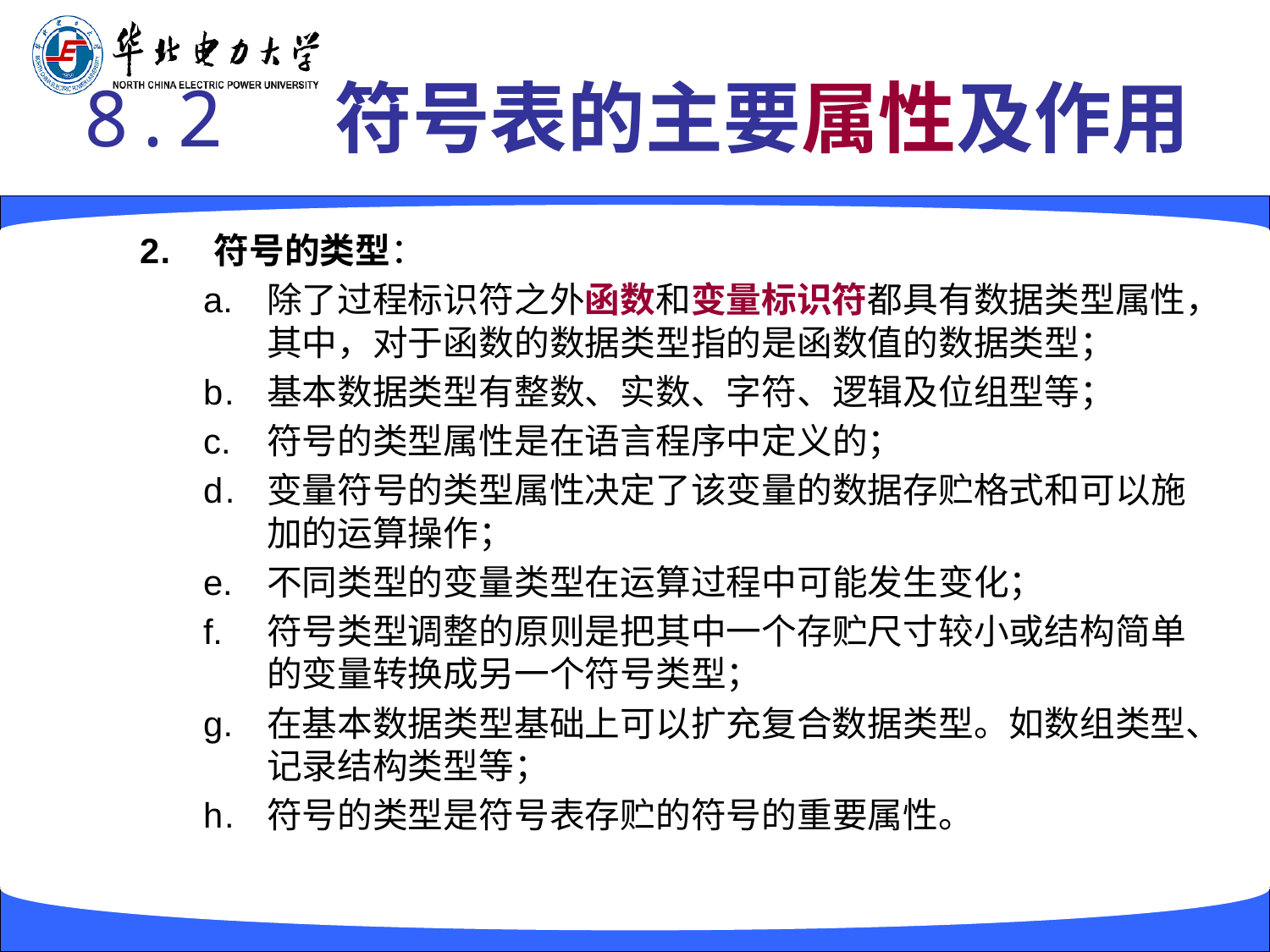

# 8.2  符号表的主要属性及作用
符号的类型：
除了过程标识符之外函数和变量标识符都具有数据类型属性，其中，对于函数的数据类型指的是函数值的数据类型；
基本数据类型有整数、实数、字符、逻辑及位组型等；
符号的类型属性是在语言程序中定义的；
变量符号的类型属性决定了该变量的数据存贮格式和可以施加的运算操作；
不同类型的变量类型在运算过程中可能发生变化；
符号类型调整的原则是把其中一个存贮尺寸较小或结构简单的变量转换成另一个符号类型；
在基本数据类型基础上可以扩充复合数据类型。如数组类型、记录结构类型等；
符号的类型是符号表存贮的符号的重要属性。